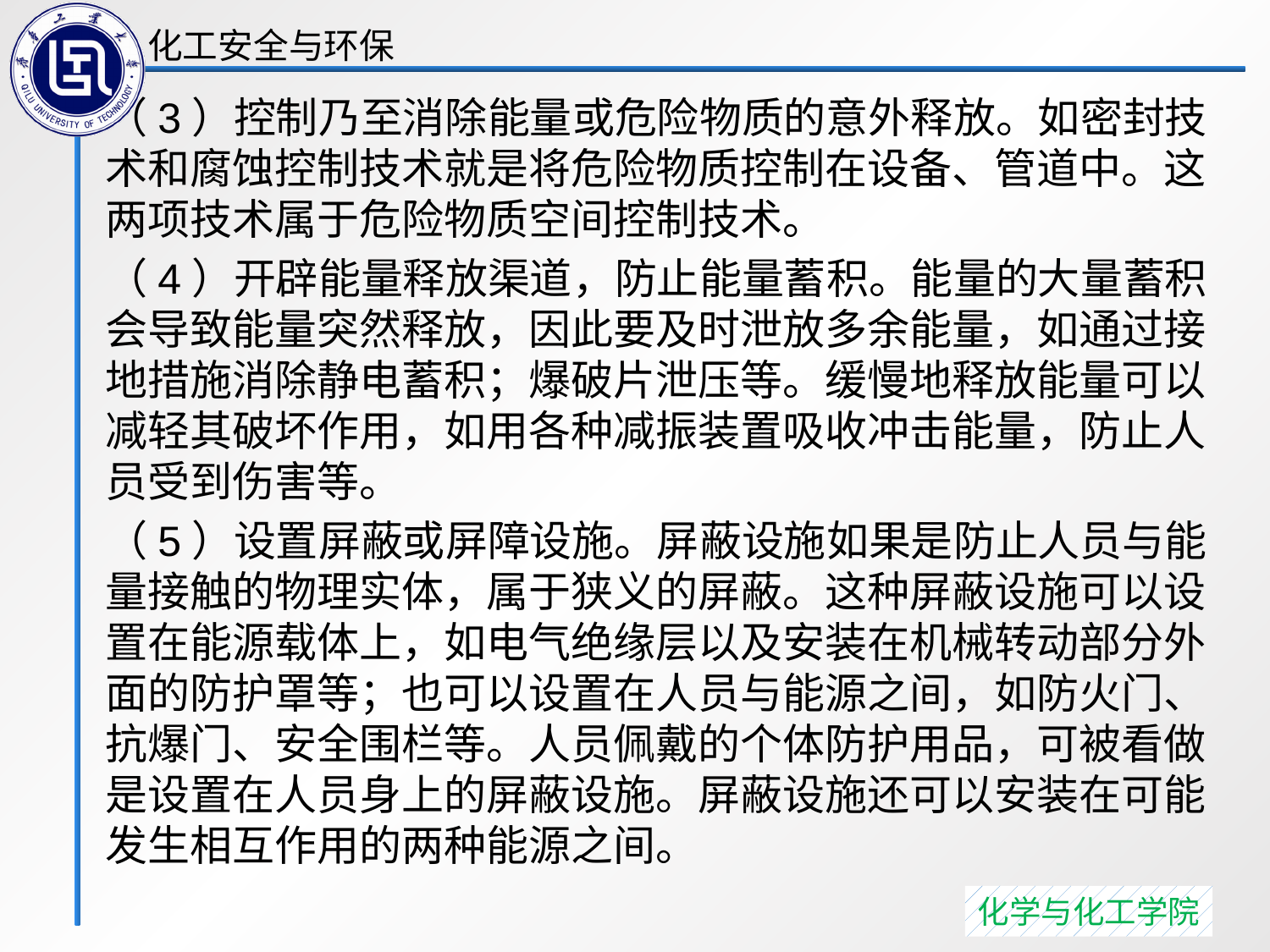

（3）控制乃至消除能量或危险物质的意外释放。如密封技术和腐蚀控制技术就是将危险物质控制在设备、管道中。这两项技术属于危险物质空间控制技术。
（4）开辟能量释放渠道，防止能量蓄积。能量的大量蓄积会导致能量突然释放，因此要及时泄放多余能量，如通过接地措施消除静电蓄积；爆破片泄压等。缓慢地释放能量可以减轻其破坏作用，如用各种减振装置吸收冲击能量，防止人员受到伤害等。
（5）设置屏蔽或屏障设施。屏蔽设施如果是防止人员与能量接触的物理实体，属于狭义的屏蔽。这种屏蔽设施可以设置在能源载体上，如电气绝缘层以及安装在机械转动部分外面的防护罩等；也可以设置在人员与能源之间，如防火门、抗爆门、安全围栏等。人员佩戴的个体防护用品，可被看做是设置在人员身上的屏蔽设施。屏蔽设施还可以安装在可能发生相互作用的两种能源之间。